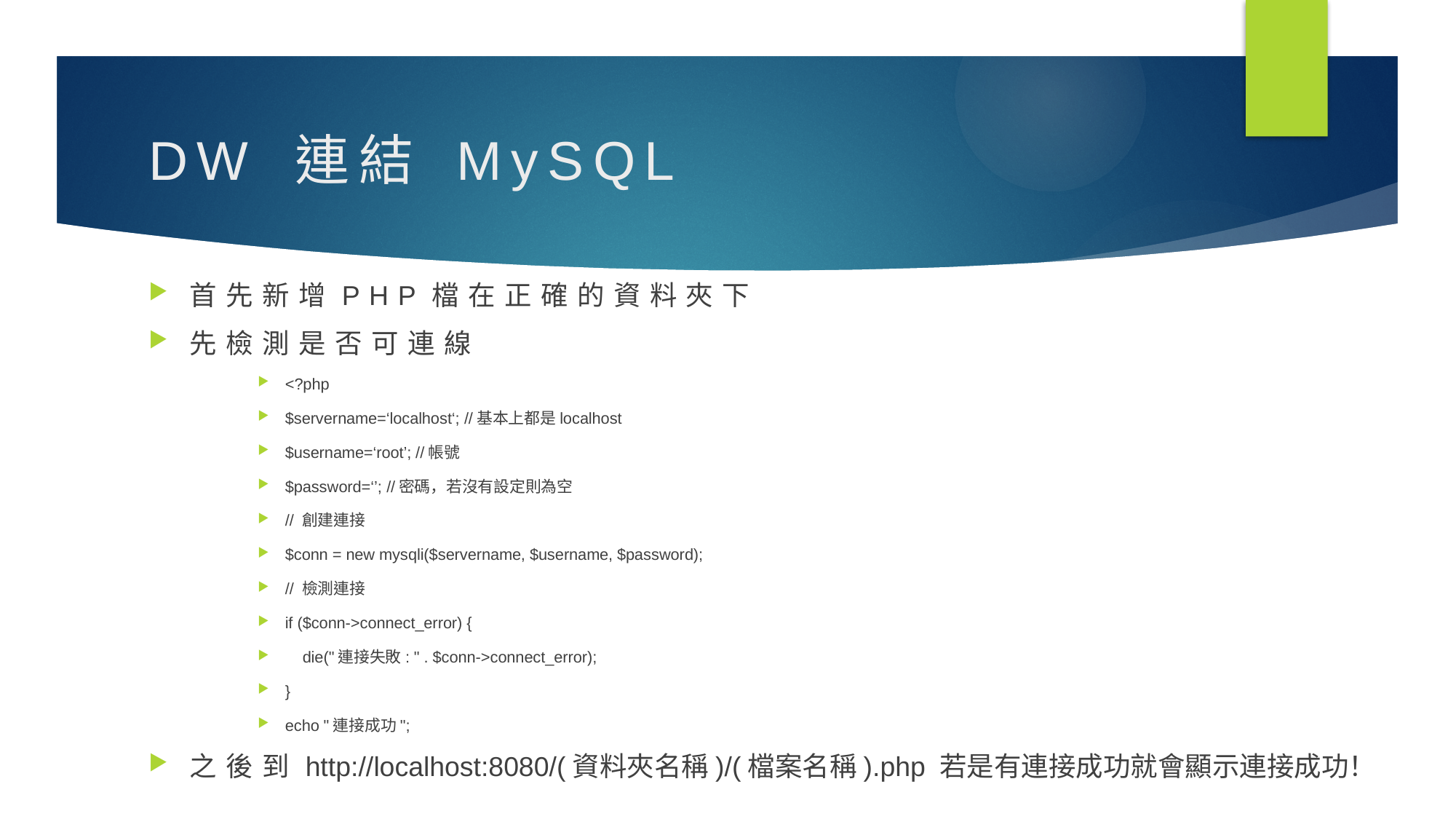

# DW 連結 MySQL
首先新增PHP檔在正確的資料夾下
先檢測是否可連線
<?php
$servername=‘localhost‘; //基本上都是localhost
$username=‘root’; //帳號
$password=‘’; //密碼，若沒有設定則為空
// 創建連接
$conn = new mysqli($servername, $username, $password);
// 檢測連接
if ($conn->connect_error) {
    die("連接失敗: " . $conn->connect_error);
}
echo "連接成功";
之後到http://localhost:8080/(資料夾名稱)/(檔案名稱).php 若是有連接成功就會顯示連接成功！